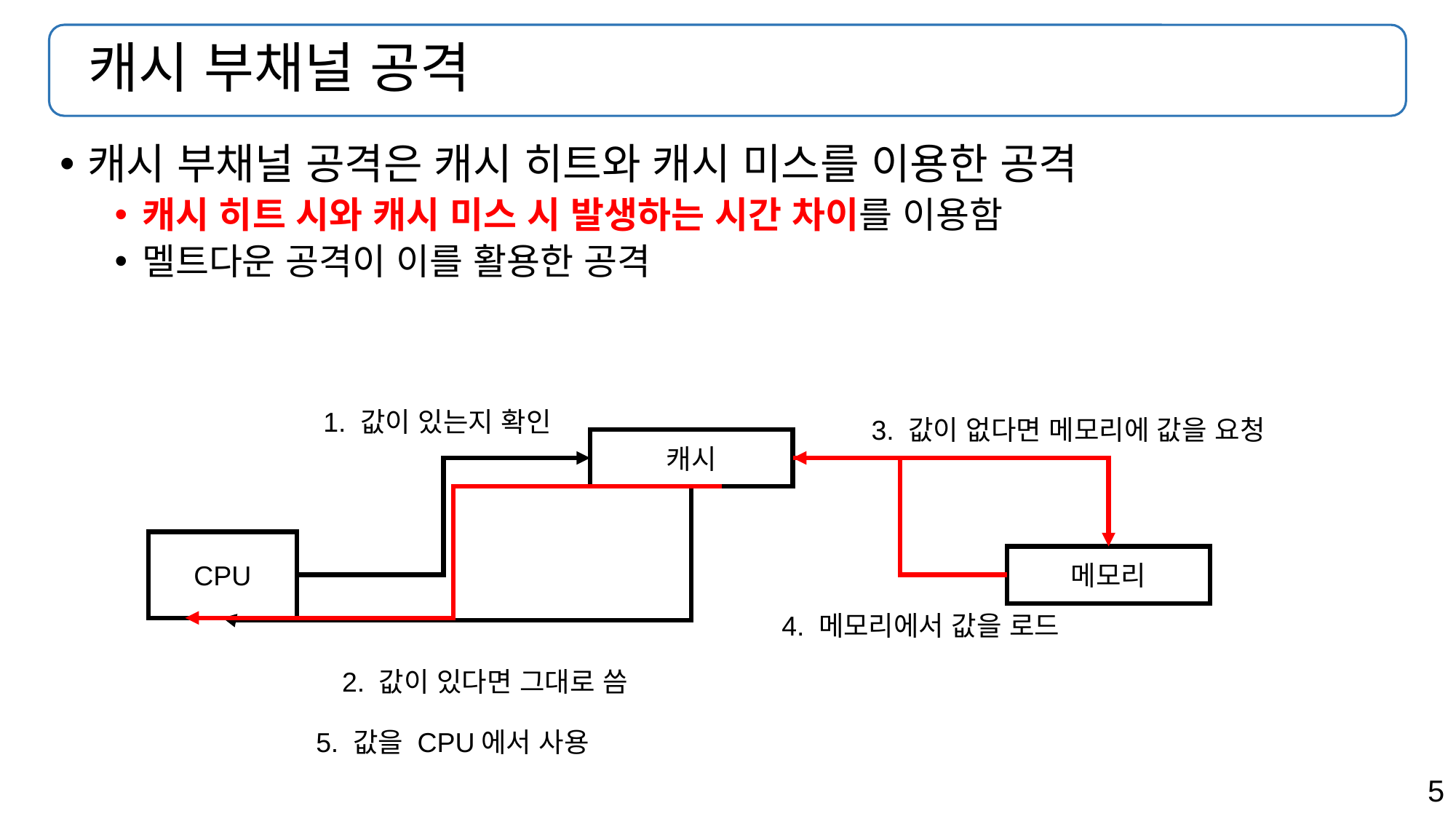

# 캐시 부채널 공격
캐시 부채널 공격은 캐시 히트와 캐시 미스를 이용한 공격
캐시 히트 시와 캐시 미스 시 발생하는 시간 차이를 이용함
멜트다운 공격이 이를 활용한 공격
1. 값이 있는지 확인
3. 값이 없다면 메모리에 값을 요청
캐시
CPU
메모리
4. 메모리에서 값을 로드
2. 값이 있다면 그대로 씀
5. 값을 CPU에서 사용